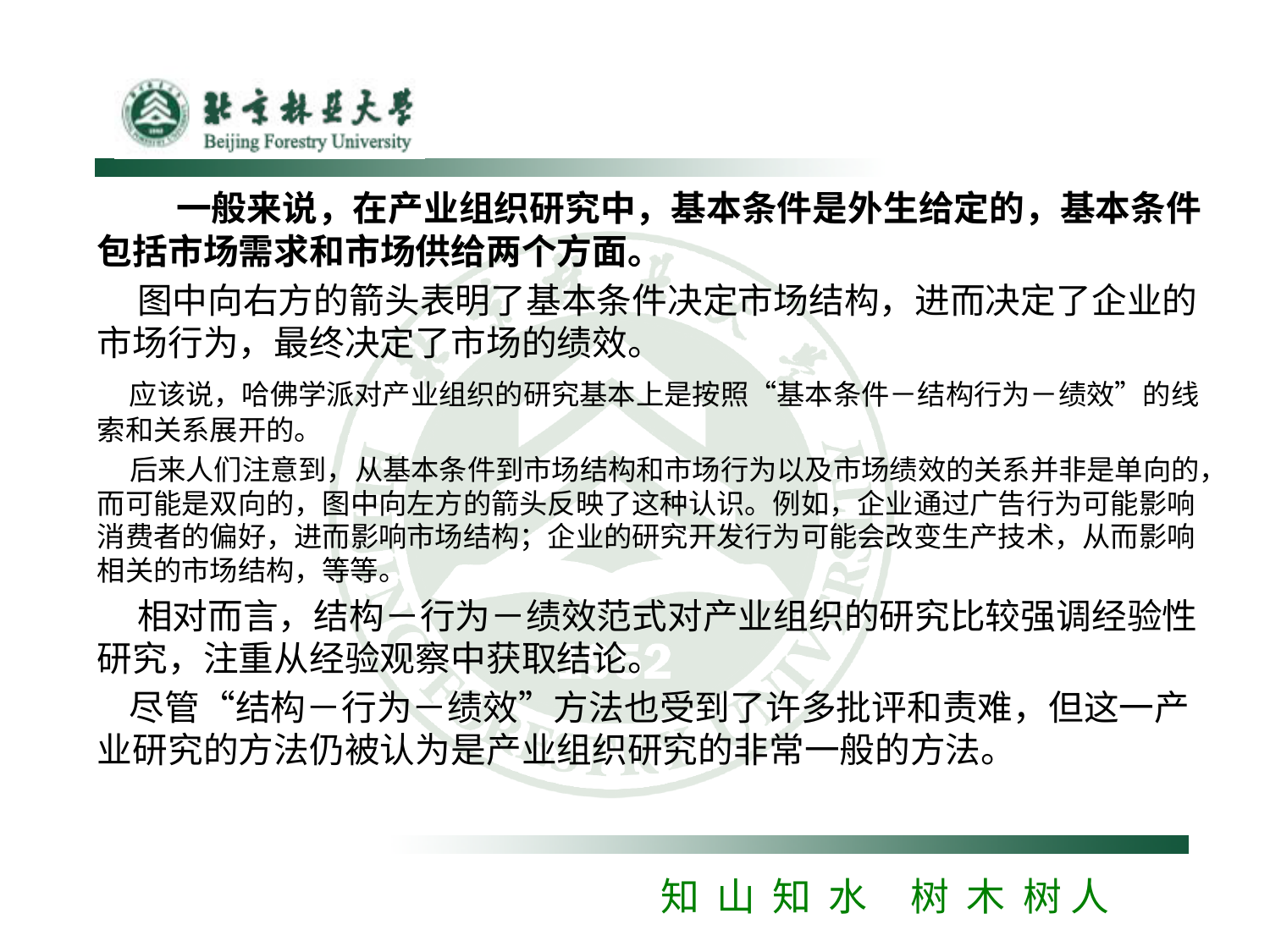

一般来说，在产业组织研究中，基本条件是外生给定的，基本条件包括市场需求和市场供给两个方面。
    图中向右方的箭头表明了基本条件决定市场结构，进而决定了企业的市场行为，最终决定了市场的绩效。
   应该说，哈佛学派对产业组织的研究基本上是按照“基本条件－结构行为－绩效”的线索和关系展开的。
    后来人们注意到，从基本条件到市场结构和市场行为以及市场绩效的关系并非是单向的，而可能是双向的，图中向左方的箭头反映了这种认识。例如，企业通过广告行为可能影响消费者的偏好，进而影响市场结构；企业的研究开发行为可能会改变生产技术，从而影响相关的市场结构，等等。
    相对而言，结构－行为－绩效范式对产业组织的研究比较强调经验性研究，注重从经验观察中获取结论。
   尽管“结构－行为－绩效”方法也受到了许多批评和责难，但这一产业研究的方法仍被认为是产业组织研究的非常一般的方法。